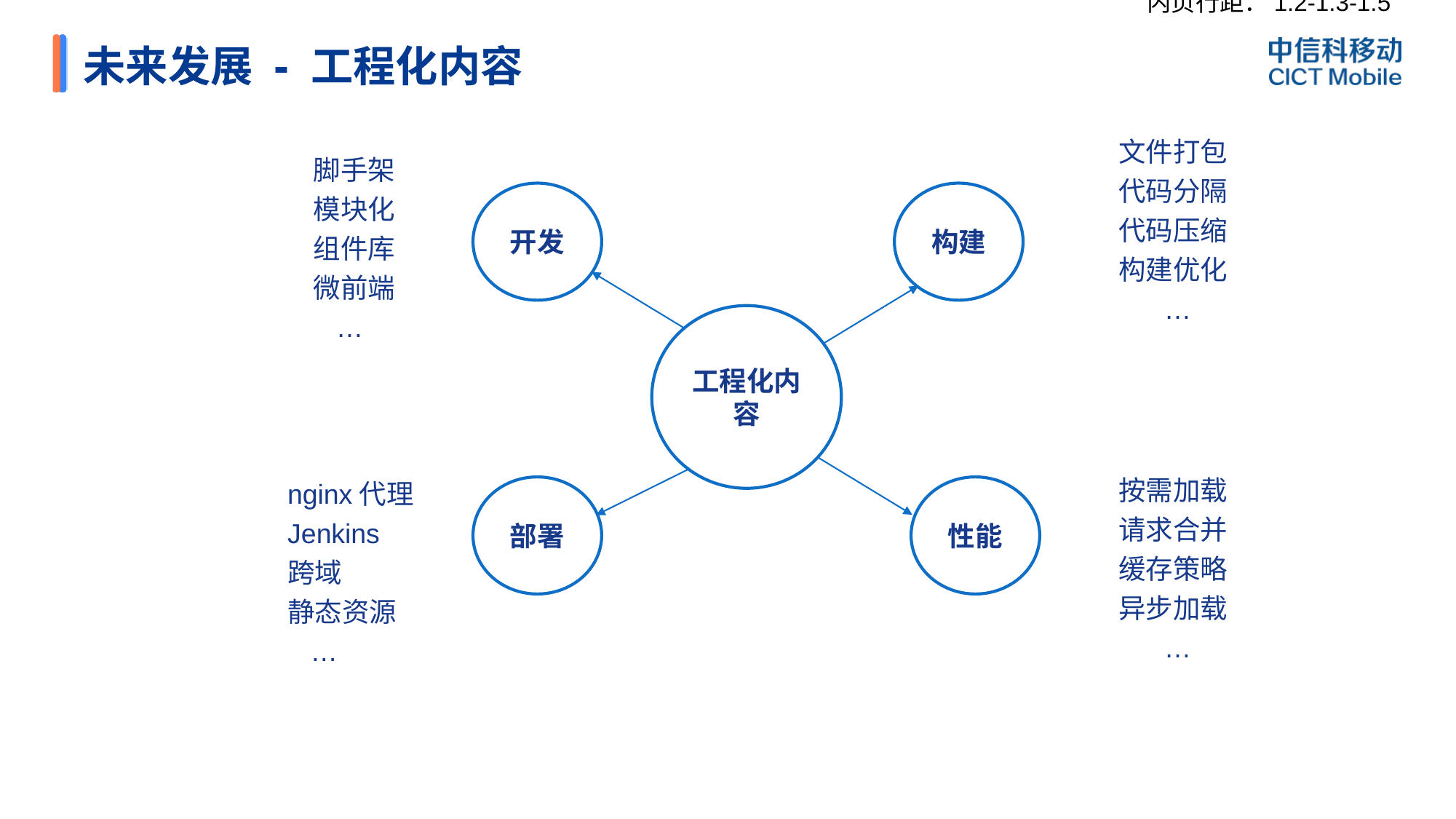

# 未来发展 - 工程化内容
文件打包
代码分隔
代码压缩
构建优化
      …
脚手架
模块化
组件库
微前端
   …
01
开发
构建

工程化内容

按需加载
请求合并
缓存策略
异步加载
      …
nginx代理
Jenkins
跨域
静态资源
   …

部署
性能
13